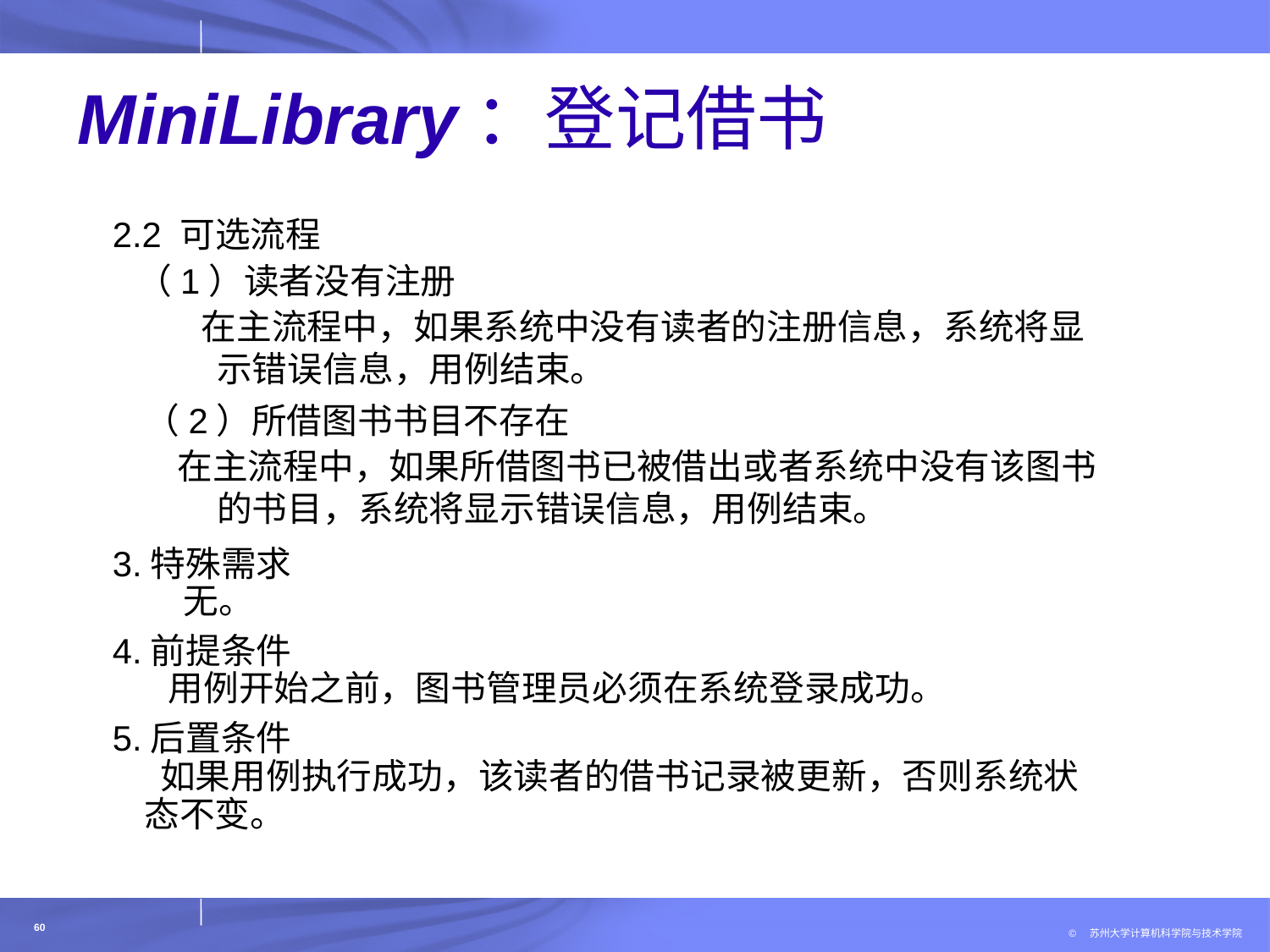

# MiniLibrary：登记借书
2.2 可选流程
  （1）读者没有注册
  在主流程中，如果系统中没有读者的注册信息，系统将显示错误信息，用例结束。
   （2）所借图书书目不存在
在主流程中，如果所借图书已被借出或者系统中没有该图书的书目，系统将显示错误信息，用例结束。
3.特殊需求
        无。
4.前提条件
      用例开始之前，图书管理员必须在系统登录成功。
5.后置条件
     如果用例执行成功，该读者的借书记录被更新，否则系统状态不变。

60